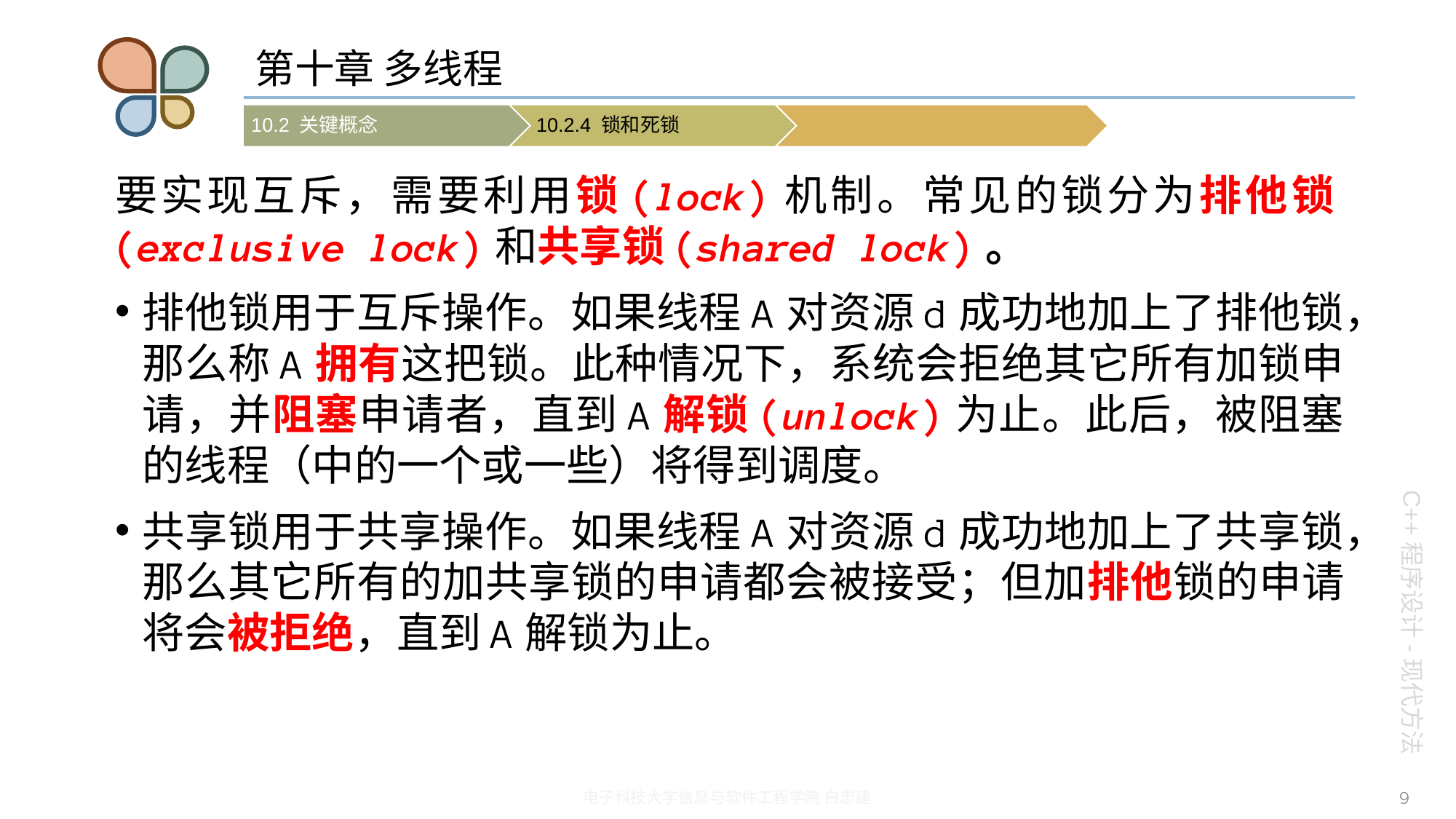

# 第十章 多线程
10.2 关键概念
10.2.4 锁和死锁

要实现互斥，需要利用锁(lock)机制。常见的锁分为排他锁(exclusive lock)和共享锁(shared lock)。
排他锁用于互斥操作。如果线程A对资源d成功地加上了排他锁，那么称A拥有这把锁。此种情况下，系统会拒绝其它所有加锁申请，并阻塞申请者，直到A解锁(unlock)为止。此后，被阻塞的线程（中的一个或一些）将得到调度。
共享锁用于共享操作。如果线程A对资源d成功地加上了共享锁，那么其它所有的加共享锁的申请都会被接受；但加排他锁的申请将会被拒绝，直到A解锁为止。

9